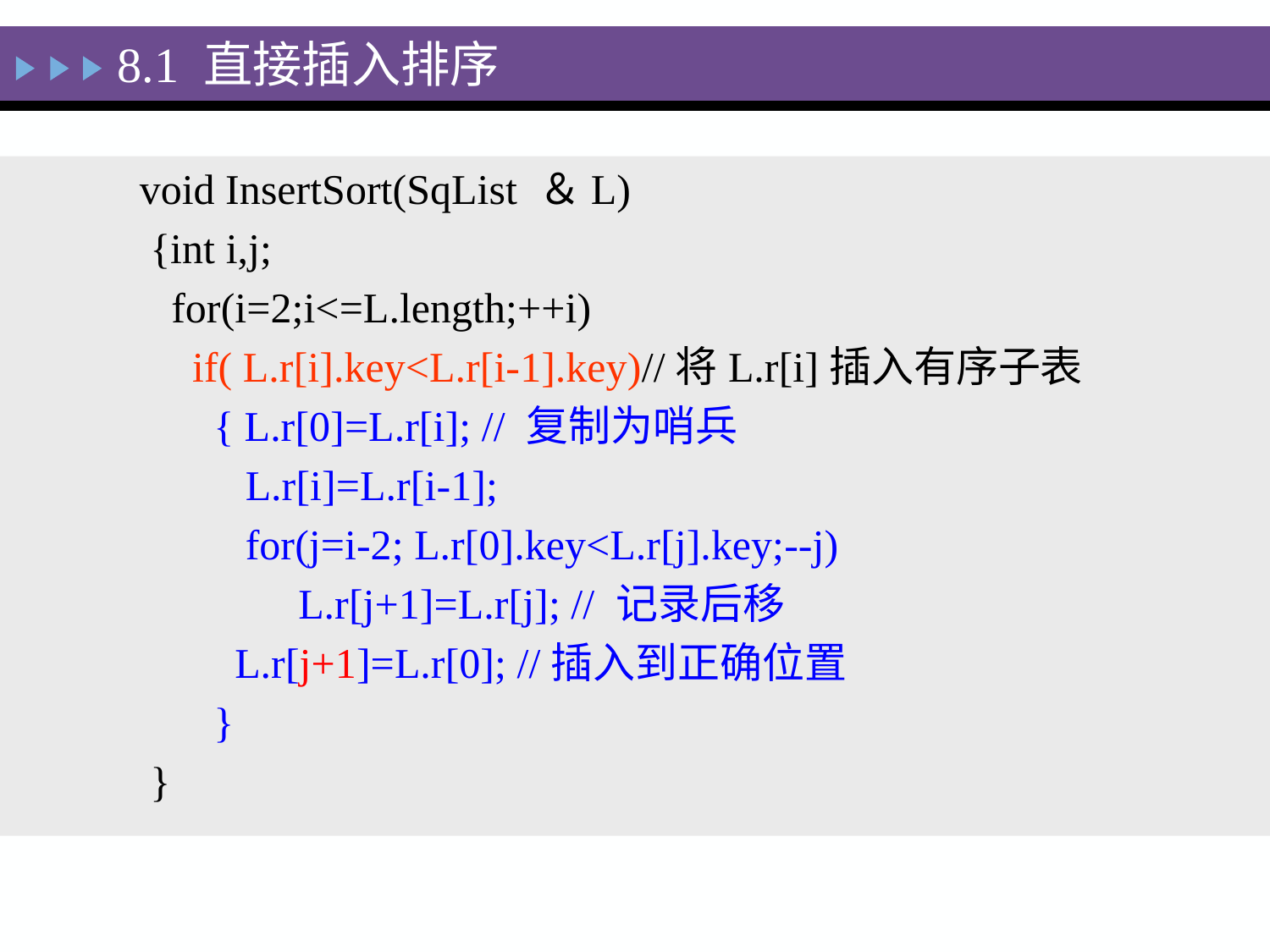

8.1 直接插入排序
void InsertSort(SqList ＆L)
 {int i,j;
   for(i=2;i<=L.length;++i)
     if( L.r[i].key<L.r[i-1].key)//将L.r[i]插入有序子表
       { L.r[0]=L.r[i]; // 复制为哨兵
          L.r[i]=L.r[i-1];
          for(j=i-2; L.r[0].key<L.r[j].key;--j)
	            L.r[j+1]=L.r[j]; // 记录后移
         L.r[j+1]=L.r[0]; //插入到正确位置
       }
 }